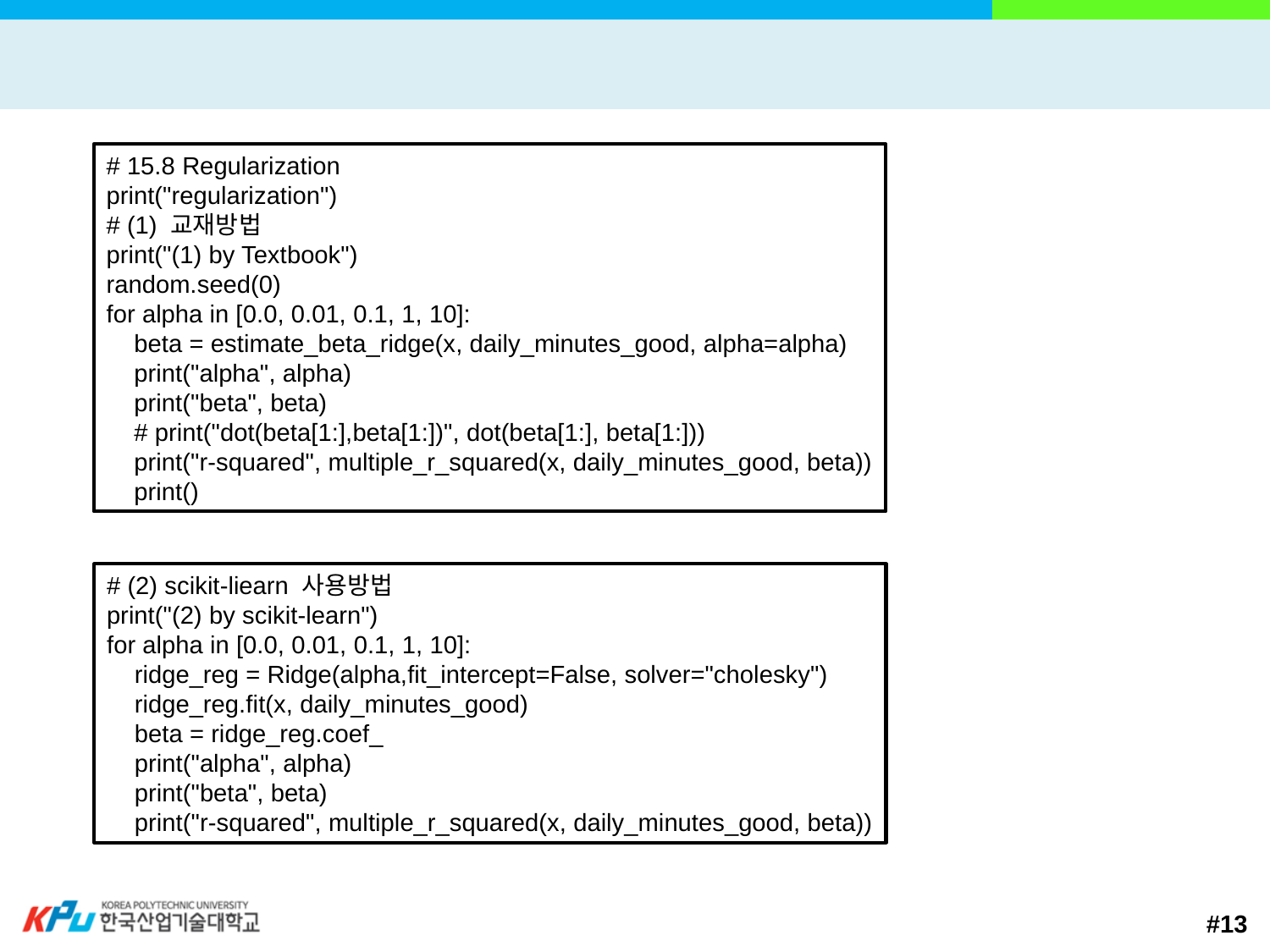

#
# 15.8 Regularization print("regularization") # (1) 교재방법 print("(1) by Textbook") random.seed(0) for alpha in [0.0, 0.01, 0.1, 1, 10]: beta = estimate_beta_ridge(x, daily_minutes_good, alpha=alpha) print("alpha", alpha) print("beta", beta) # print("dot(beta[1:],beta[1:])", dot(beta[1:], beta[1:])) print("r-squared", multiple_r_squared(x, daily_minutes_good, beta)) print()
# (2) scikit-liearn 사용방법 print("(2) by scikit-learn") for alpha in [0.0, 0.01, 0.1, 1, 10]: ridge_reg = Ridge(alpha,fit_intercept=False, solver="cholesky") ridge_reg.fit(x, daily_minutes_good) beta = ridge_reg.coef_ print("alpha", alpha) print("beta", beta) print("r-squared", multiple_r_squared(x, daily_minutes_good, beta))